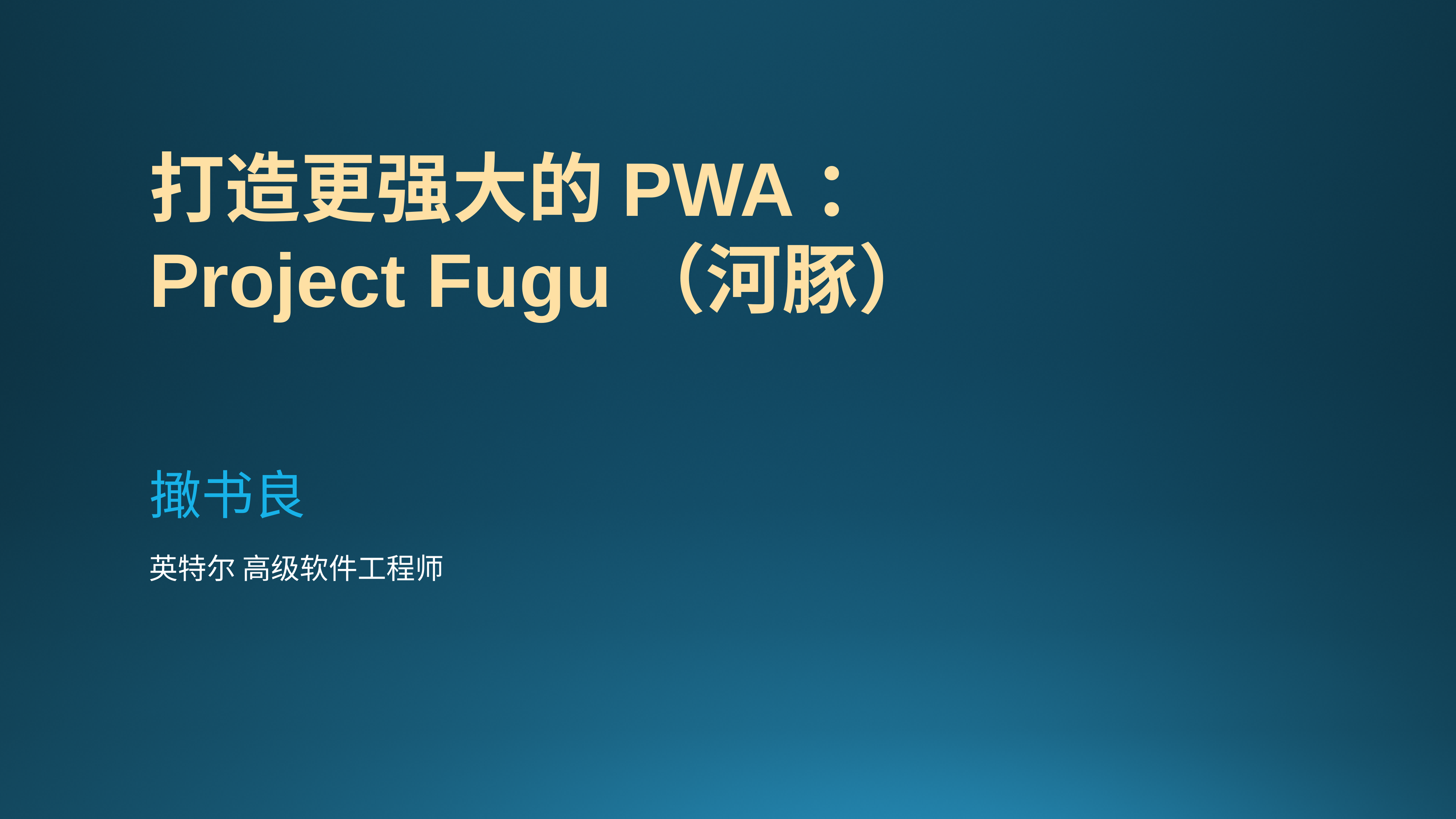

# 打造更强大的PWA： Project Fugu（河豚）
撖书良
英特尔 高级软件工程师